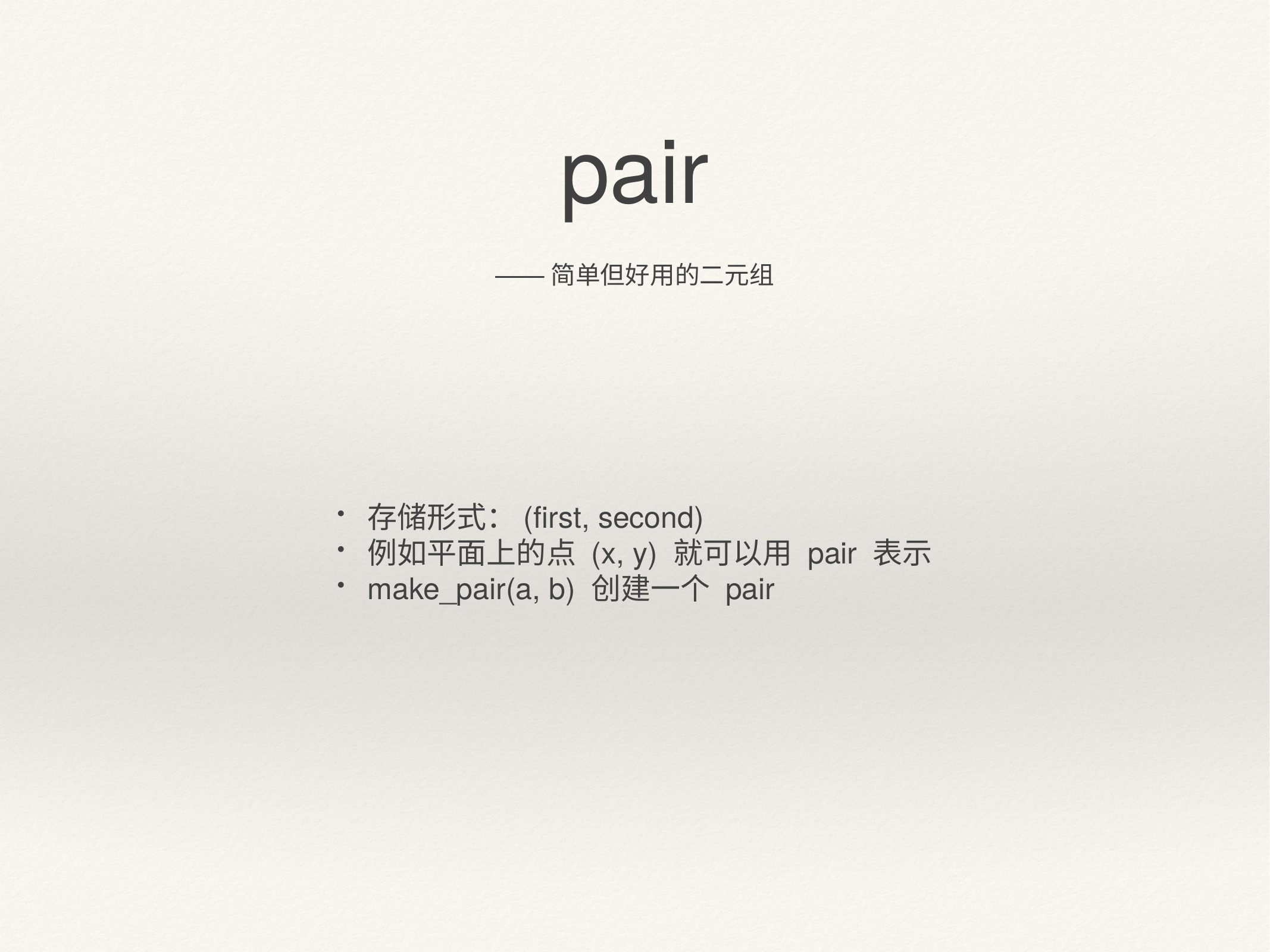

pair
——简单但好用的二元组
存储形式：(first, second)
例如平面上的点 (x, y) 就可以用 pair 表示
make_pair(a, b) 创建一个 pair